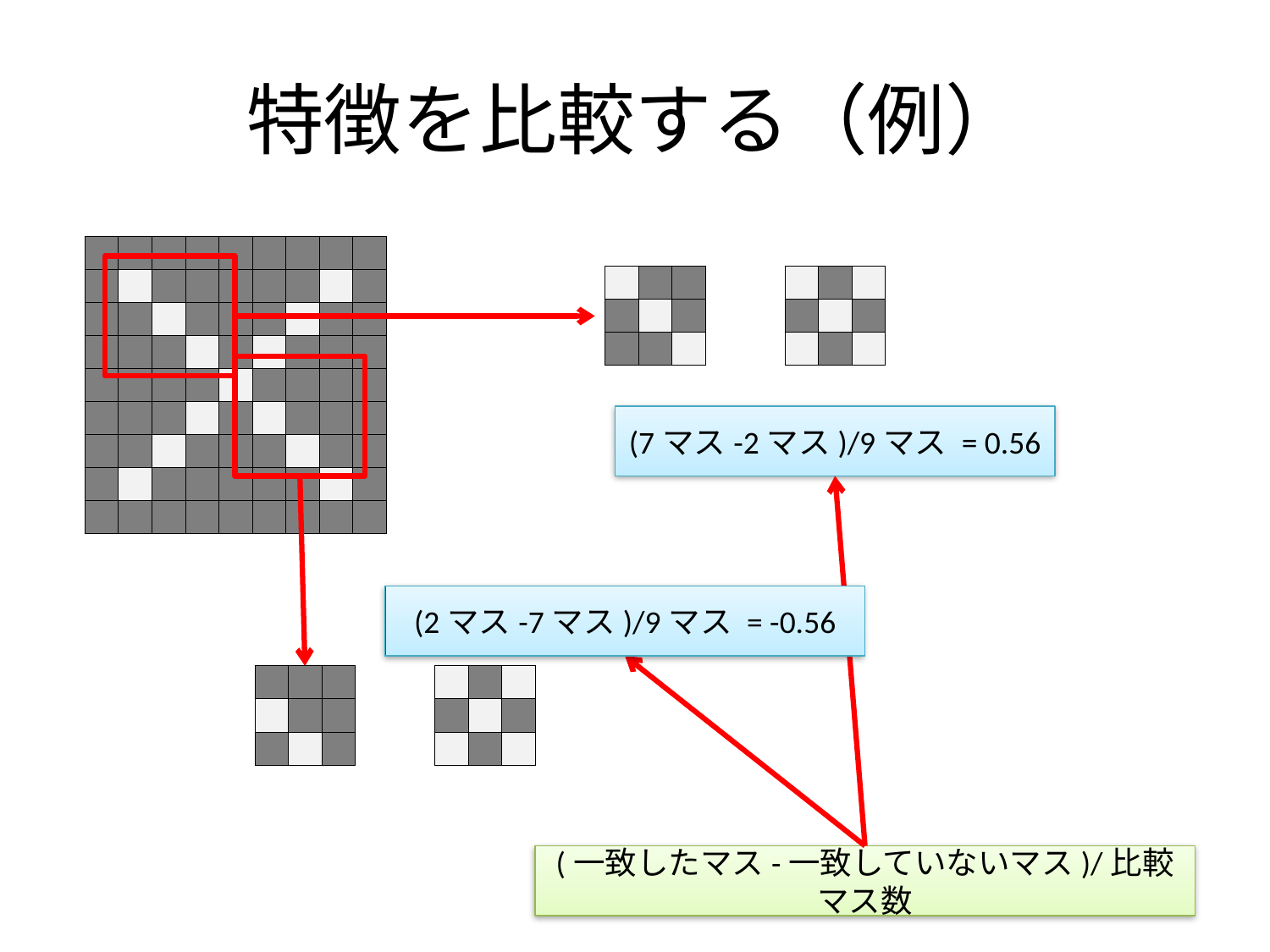

# 特徴を比較する（例）
|  |  |  |  |  |  |  |  |  |
| --- | --- | --- | --- | --- | --- | --- | --- | --- |
|  |  |  |  |  |  |  |  |  |
|  |  |  |  |  |  |  |  |  |
|  |  |  |  |  |  |  |  |  |
|  |  |  |  |  |  |  |  |  |
|  |  |  |  |  |  |  |  |  |
|  |  |  |  |  |  |  |  |  |
|  |  |  |  |  |  |  |  |  |
|  |  |  |  |  |  |  |  |  |

|  |  |  |
| --- | --- | --- |
|  |  |  |
|  |  |  |
|  |  |  |
| --- | --- | --- |
|  |  |  |
|  |  |  |

(7マス-2マス)/9マス = 0.56
(2マス-7マス)/9マス = -0.56
|  |  |  |
| --- | --- | --- |
|  |  |  |
|  |  |  |
|  |  |  |
| --- | --- | --- |
|  |  |  |
|  |  |  |
(一致したマス-一致していないマス)/比較マス数